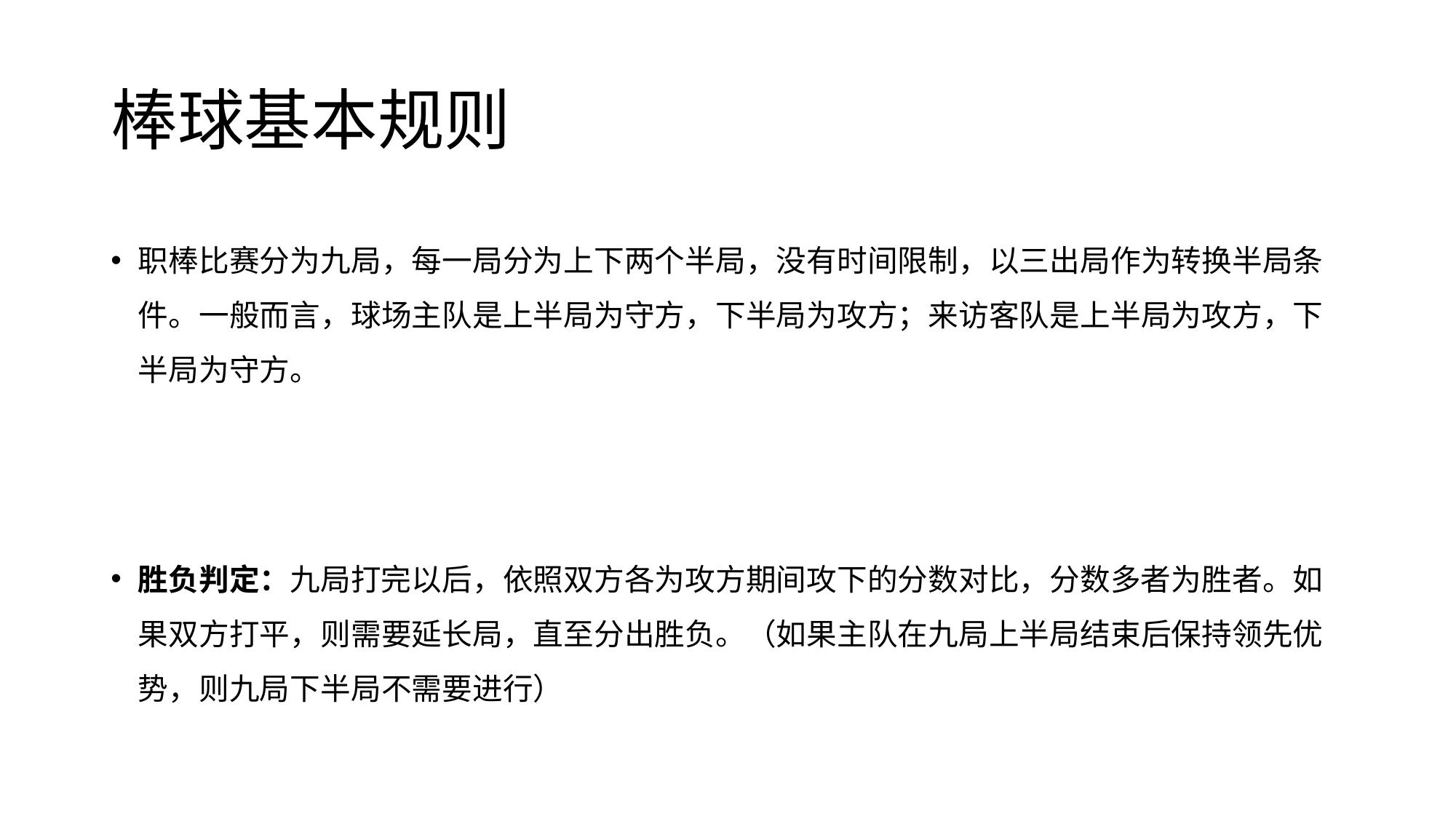

# 棒球基本规则
职棒比赛分为九局，每一局分为上下两个半局，没有时间限制，以三出局作为转换半局条件。一般而言，球场主队是上半局为守方，下半局为攻方；来访客队是上半局为攻方，下半局为守方。

胜负判定：九局打完以后，依照双方各为攻方期间攻下的分数对比，分数多者为胜者。如果双方打平，则需要延长局，直至分出胜负。（如果主队在九局上半局结束后保持领先优势，则九局下半局不需要进行）